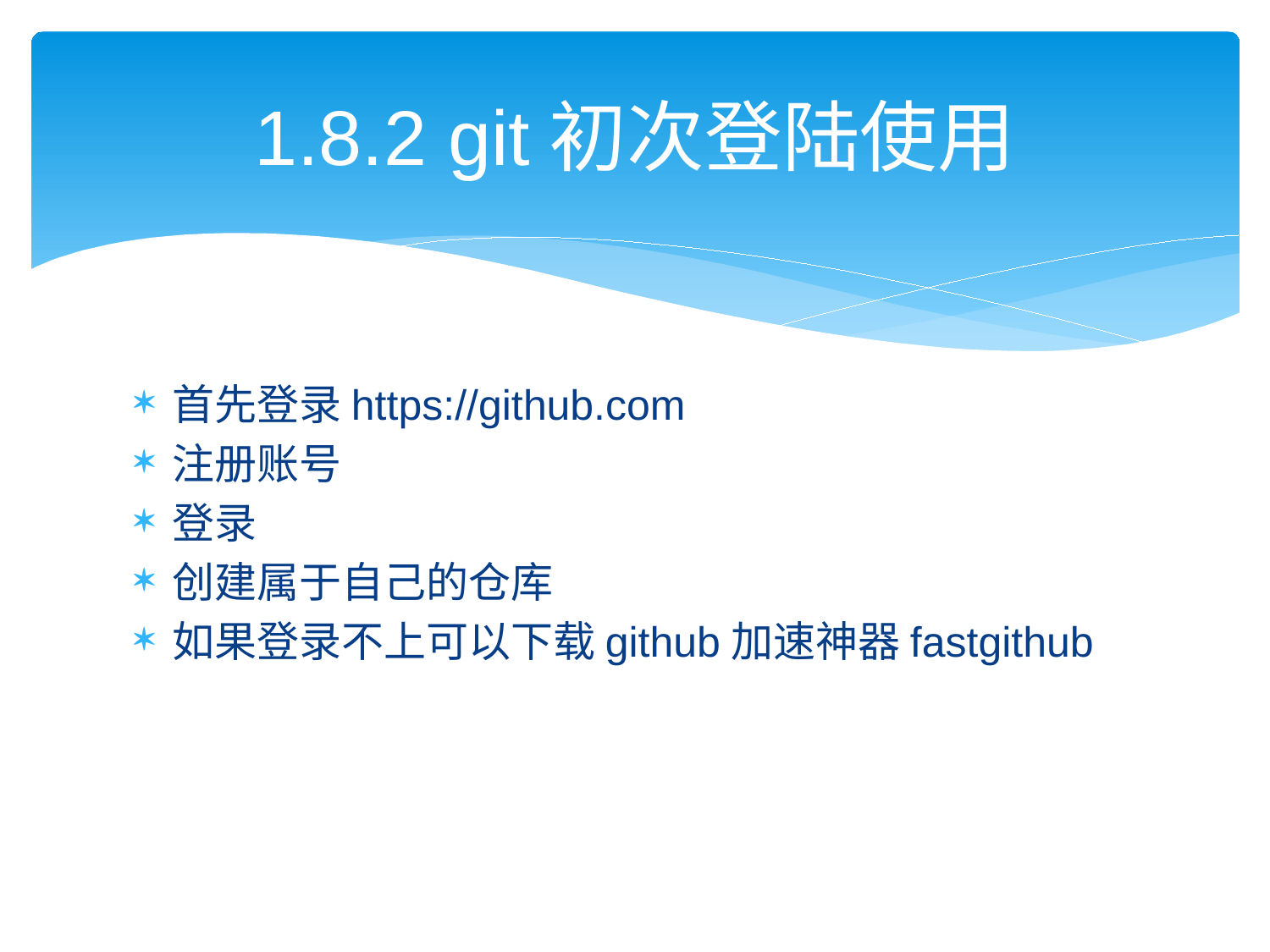

# 1.8.2 git初次登陆使用
首先登录https://github.com
注册账号
登录
创建属于自己的仓库
如果登录不上可以下载github加速神器fastgithub